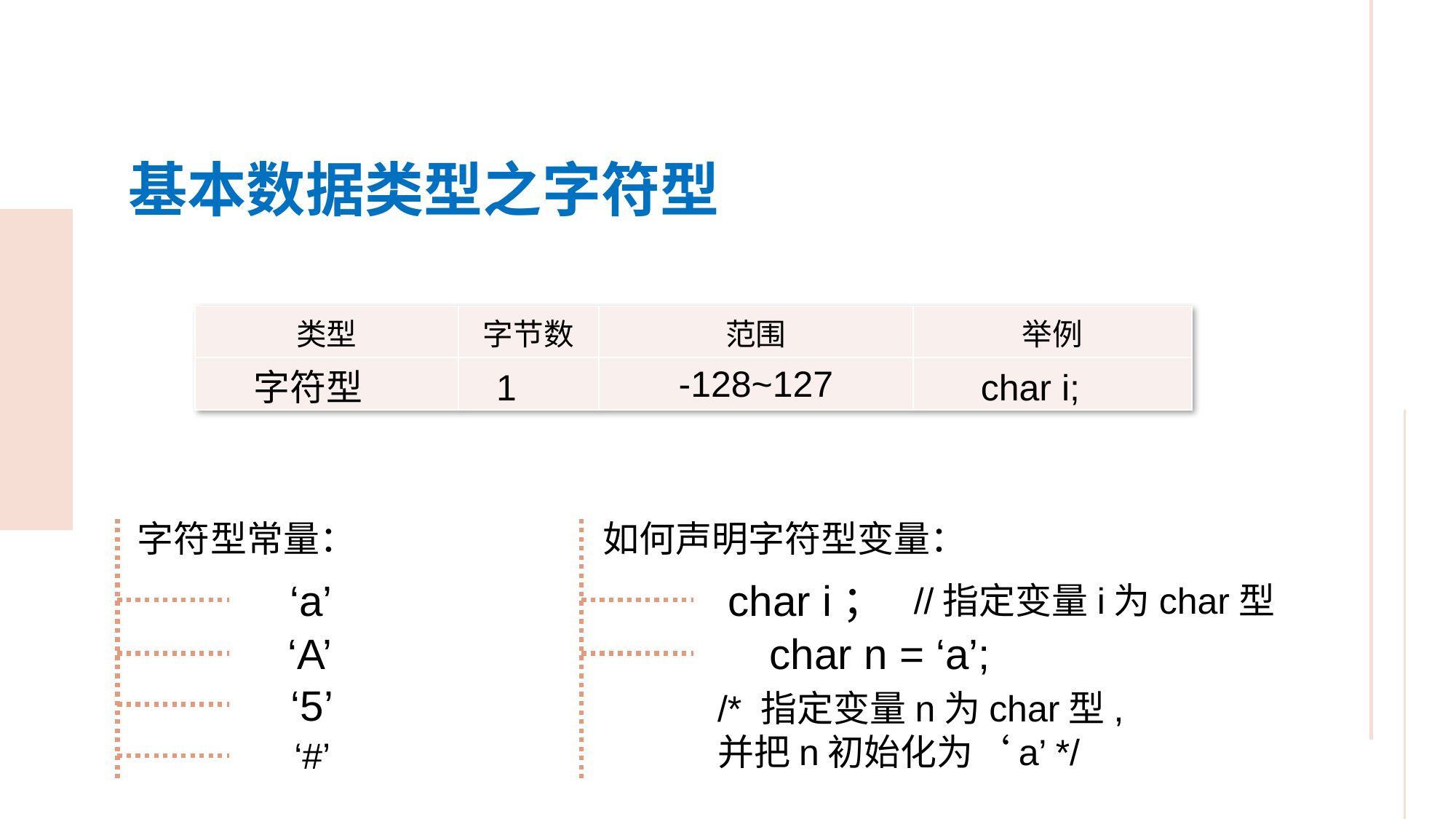

基本数据类型之字符型
| 类型 | 字节数 | 范围 | 举例 |
| --- | --- | --- | --- |
| 字符型 | 1 | -128~127 | char i; |
字符型常量：
如何声明字符型变量：
‘a’
char i；
//指定变量i为char型
‘A’
char n = ‘a’;
‘5’
/* 指定变量n为char型,
并把n初始化为‘a’ */
‘#’